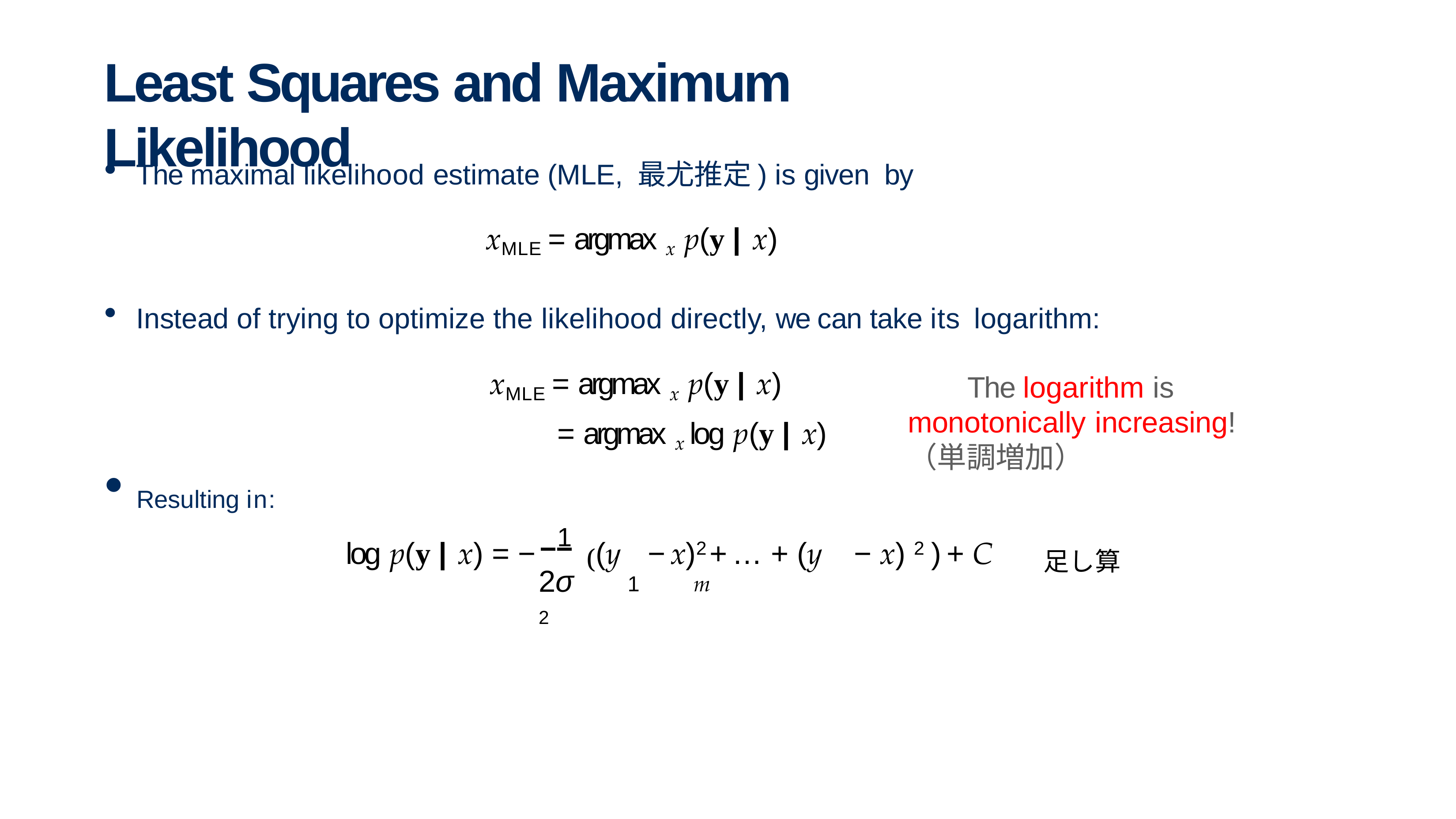

# Least Squares and Maximum Likelihood
The maximal likelihood estimate (MLE, 最尤推定) is given by
xMLE = argmax x	p(y | x)
Instead of trying to optimize the likelihood directly, we can take its logarithm:
xMLE = argmax x	p(y | x)
= argmax x	log p(y | x)
The logarithm is  monotonically increasing!（単調増加）
Resulting in:
足し算
log p(y | x) = −   1	((y	− x)2 + … + (y	− x) 2 ) + C
1	m
2σ2